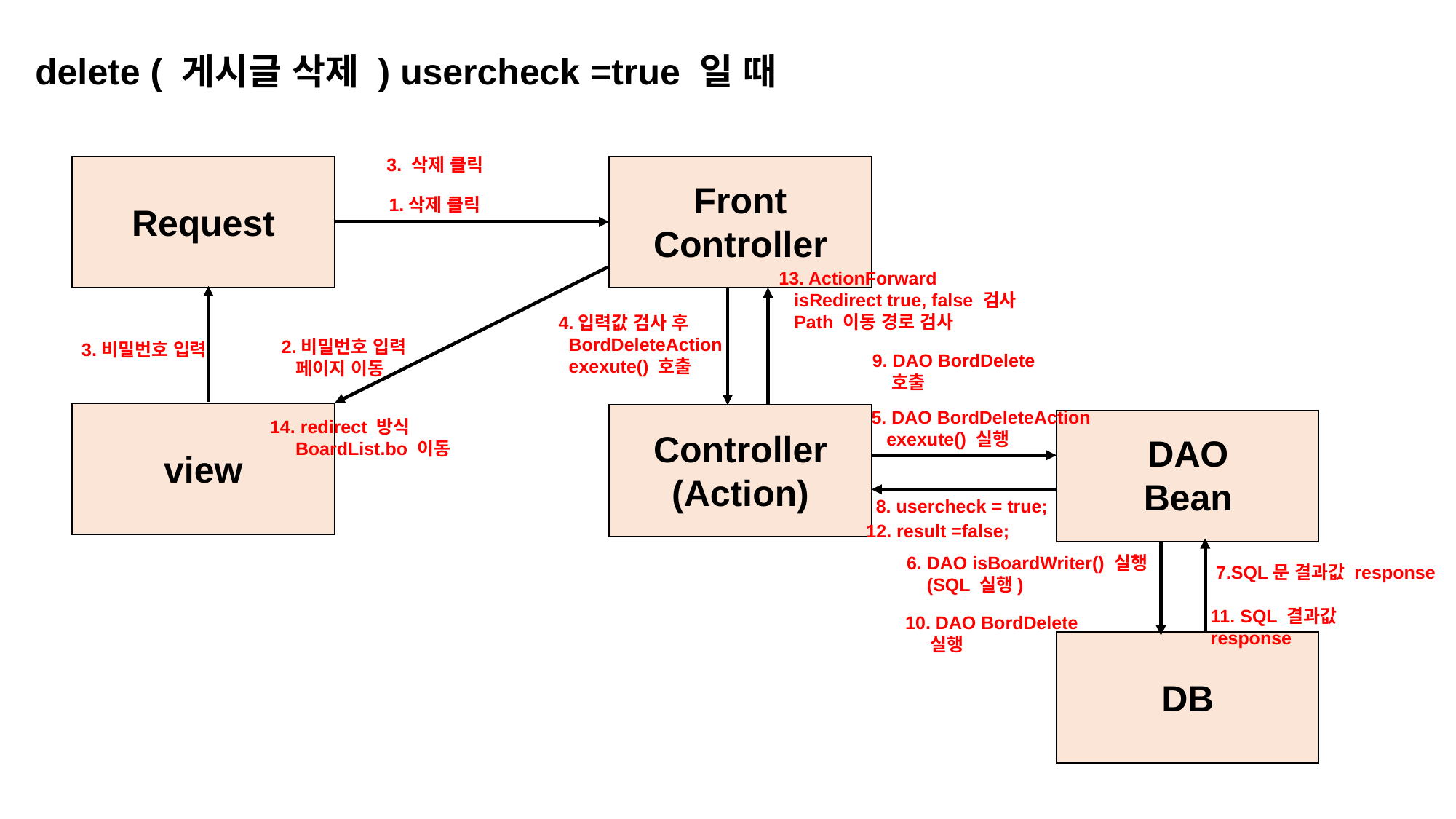

delete ( 게시글 삭제 ) usercheck =true 일 때
3. 삭제 클릭

Front
Controller
1.삭제 클릭
Request
13. ActionForward
   isRedirect true, false 검사
   Path 이동 경로 검사
4.입력값 검사 후
  BordDeleteAction
  exexute() 호출
2.비밀번호 입력
  페이지 이동
3.비밀번호 입력

9. DAO BordDelete
   호출
5. DAO BordDeleteAction
   exexute() 실행

14. redirect 방식
     BoardList.bo 이동

Controller
(Action)
DAO
Bean
view
8. usercheck = true;
12. result =false;
6. DAO isBoardWriter() 실행
    (SQL 실행)
7.SQL문 결과값 response
11. SQL 결과값 response
10. DAO BordDelete
    실행

DB